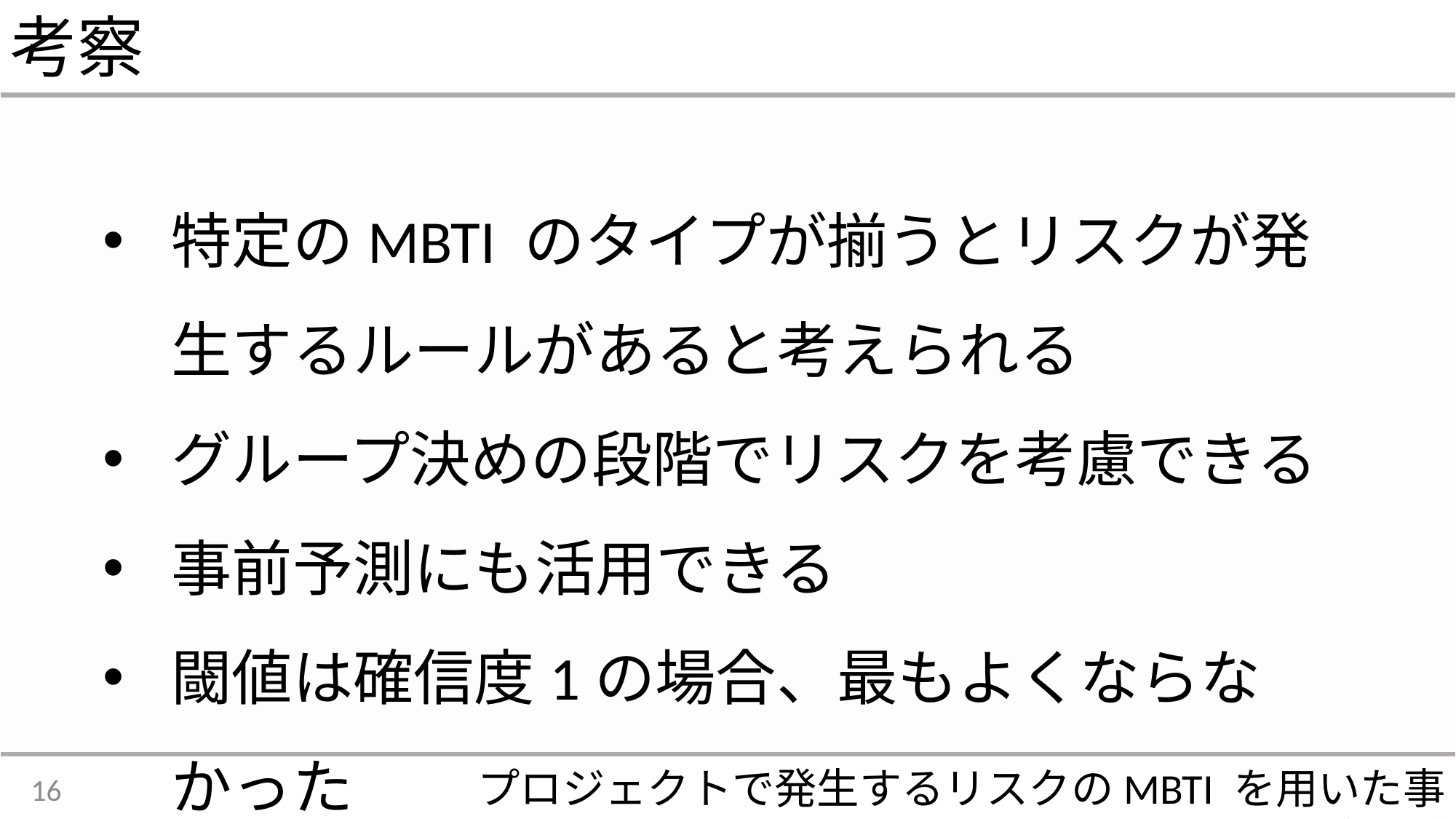

考察

特定のMBTI のタイプが揃うとリスクが発生するルールがあると考えられる
グループ決めの段階でリスクを考慮できる
事前予測にも活用できる
閾値は確信度1の場合、最もよくならなかった
プロジェクトで発生するリスクのMBTI を用いた事前予測
16